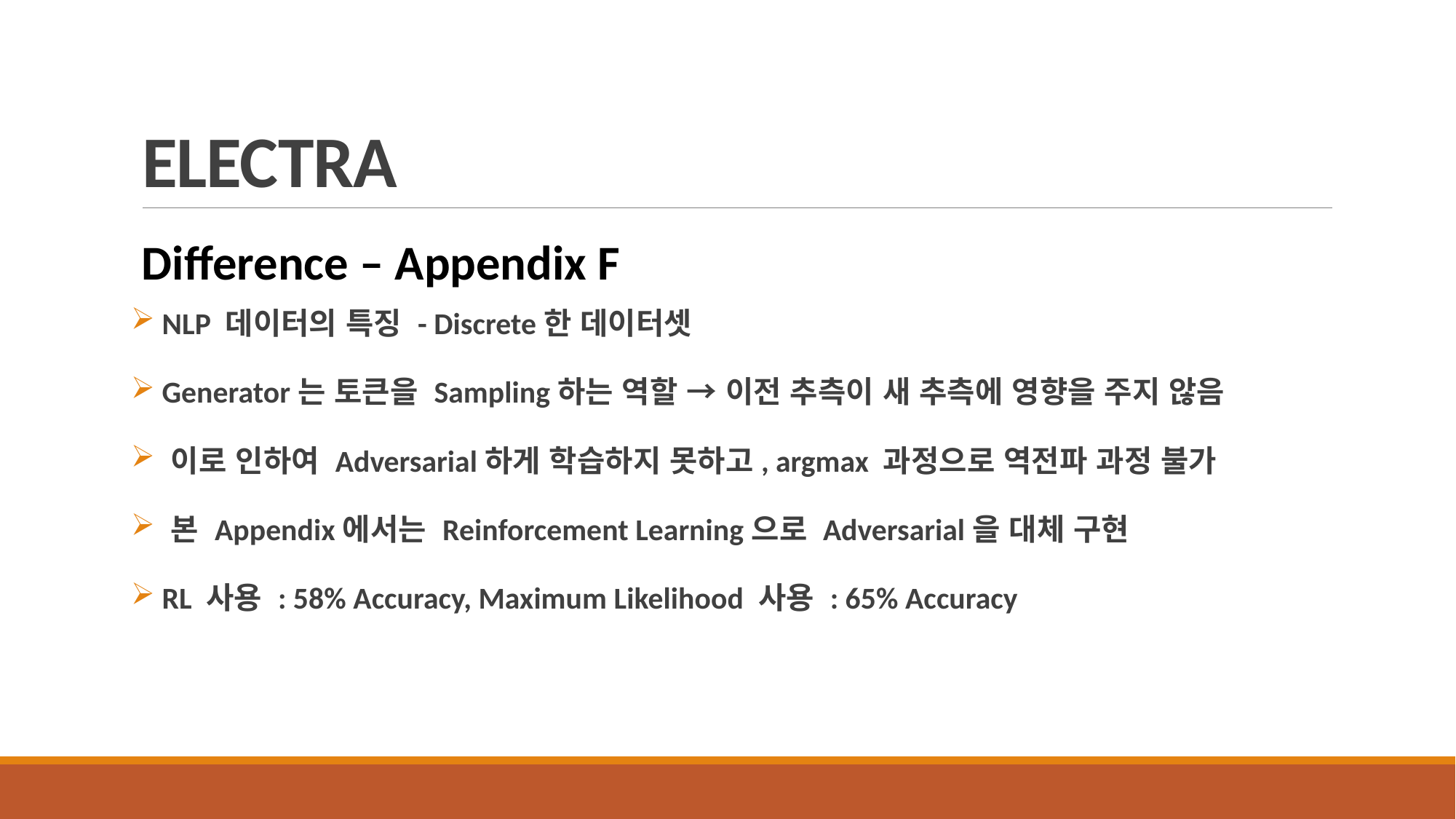

# ELECTRA
Difference – Appendix F
 NLP 데이터의 특징 - Discrete한 데이터셋
 Generator는 토큰을 Sampling하는 역할 → 이전 추측이 새 추측에 영향을 주지 않음
 이로 인하여 Adversarial하게 학습하지 못하고, argmax 과정으로 역전파 과정 불가
 본 Appendix에서는 Reinforcement Learning으로 Adversarial을 대체 구현
 RL 사용 : 58% Accuracy, Maximum Likelihood 사용 : 65% Accuracy